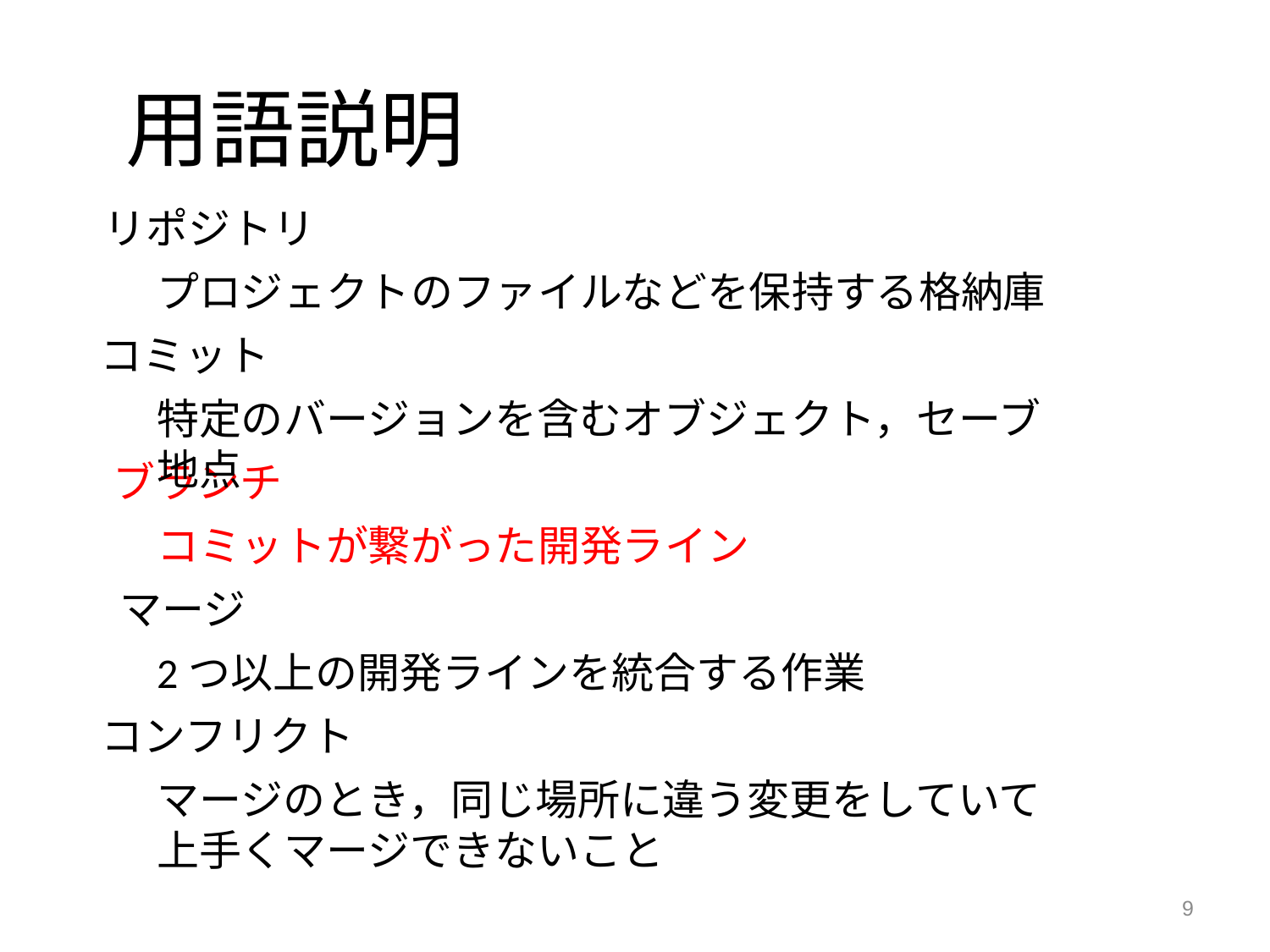

用語説明
リポジトリ
プロジェクトのファイルなどを保持する格納庫
コミット
特定のバージョンを含むオブジェクト，セーブ地点
ブランチ
コミットが繋がった開発ライン
マージ
2つ以上の開発ラインを統合する作業
コンフリクト
マージのとき，同じ場所に違う変更をしていて
上手くマージできないこと
9